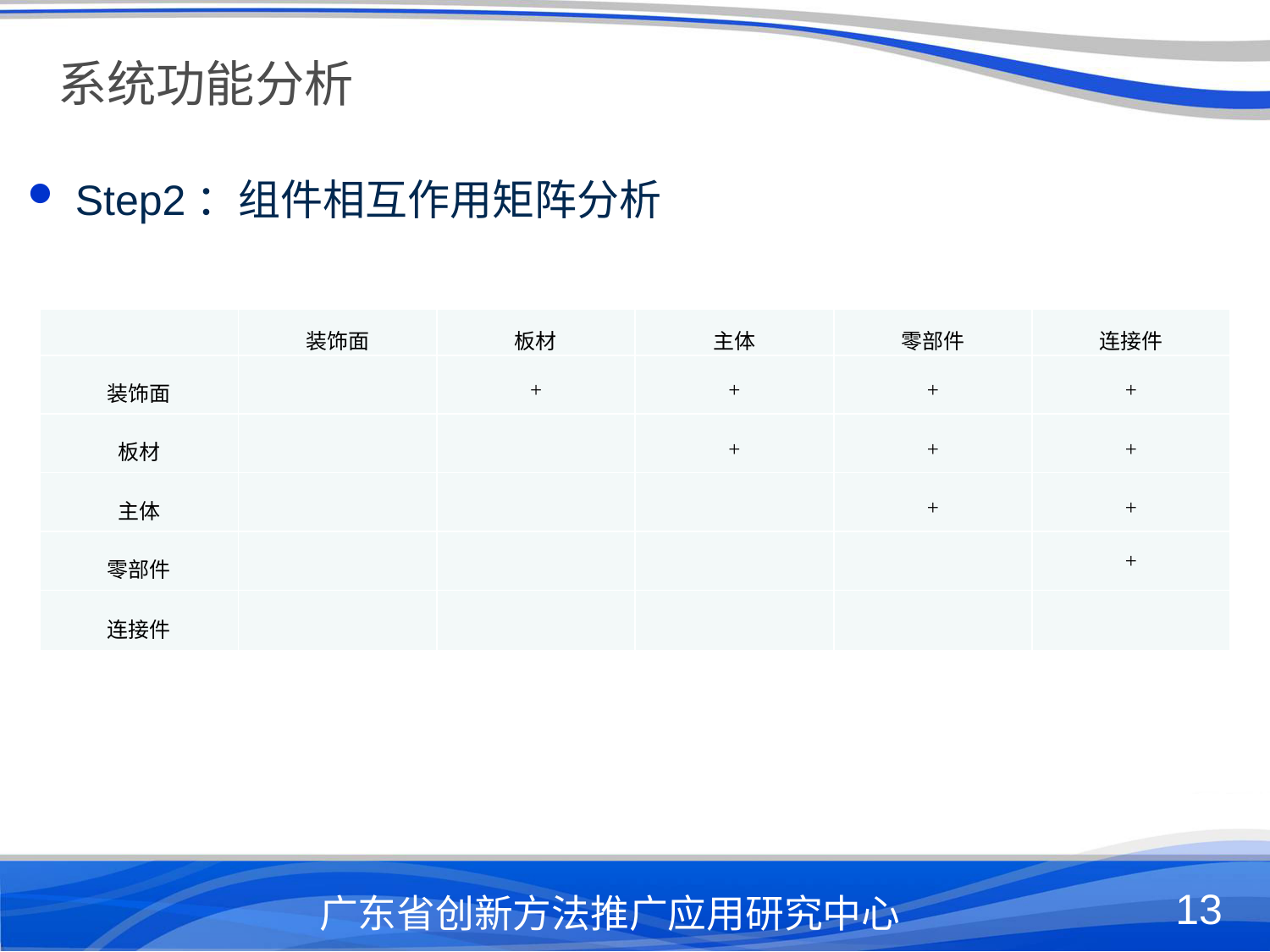

系统功能分析
Step2：组件相互作用矩阵分析
|  | 装饰面 | 板材 | 主体 | 零部件 | 连接件 |
| --- | --- | --- | --- | --- | --- |
| 装饰面 |  | + | + | + | + |
| 板材 |  |  | + | + | + |
| 主体 |  |  |  | + | + |
| 零部件 |  |  |  |  | + |
| 连接件 |  |  |  |  |  |
广东省创新方法推广应用研究中心
13